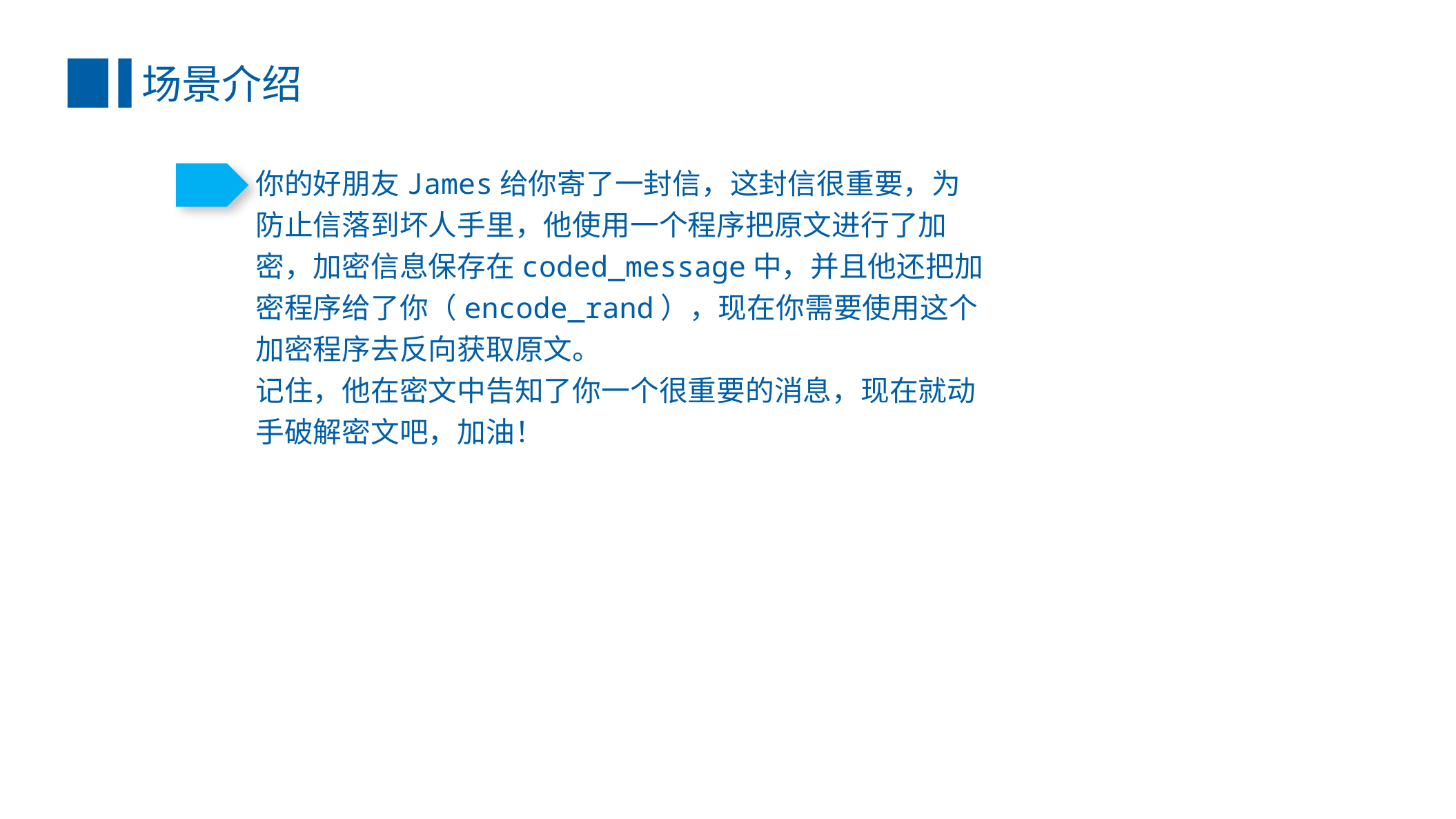

场景介绍

你的好朋友James给你寄了一封信，这封信很重要，为防止信落到坏人手里，他使用一个程序把原文进行了加密，加密信息保存在coded_message中，并且他还把加密程序给了你（encode_rand），现在你需要使用这个加密程序去反向获取原文。
记住，他在密文中告知了你一个很重要的消息，现在就动手破解密文吧，加油！